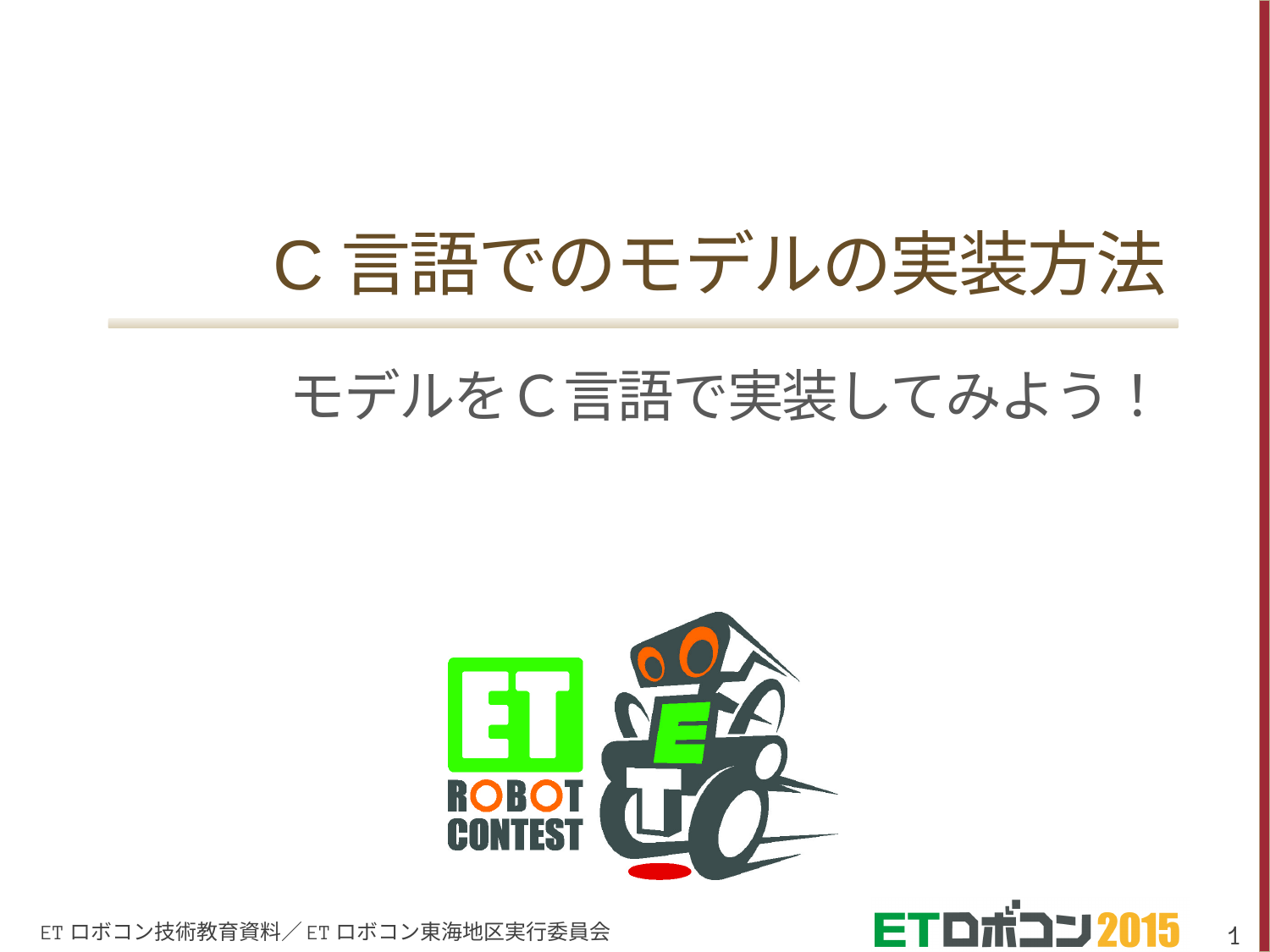

# C言語でのモデルの実装方法
モデルをＣ言語で実装してみよう！
ETロボコン技術教育資料／ETロボコン東海地区実行委員会
1